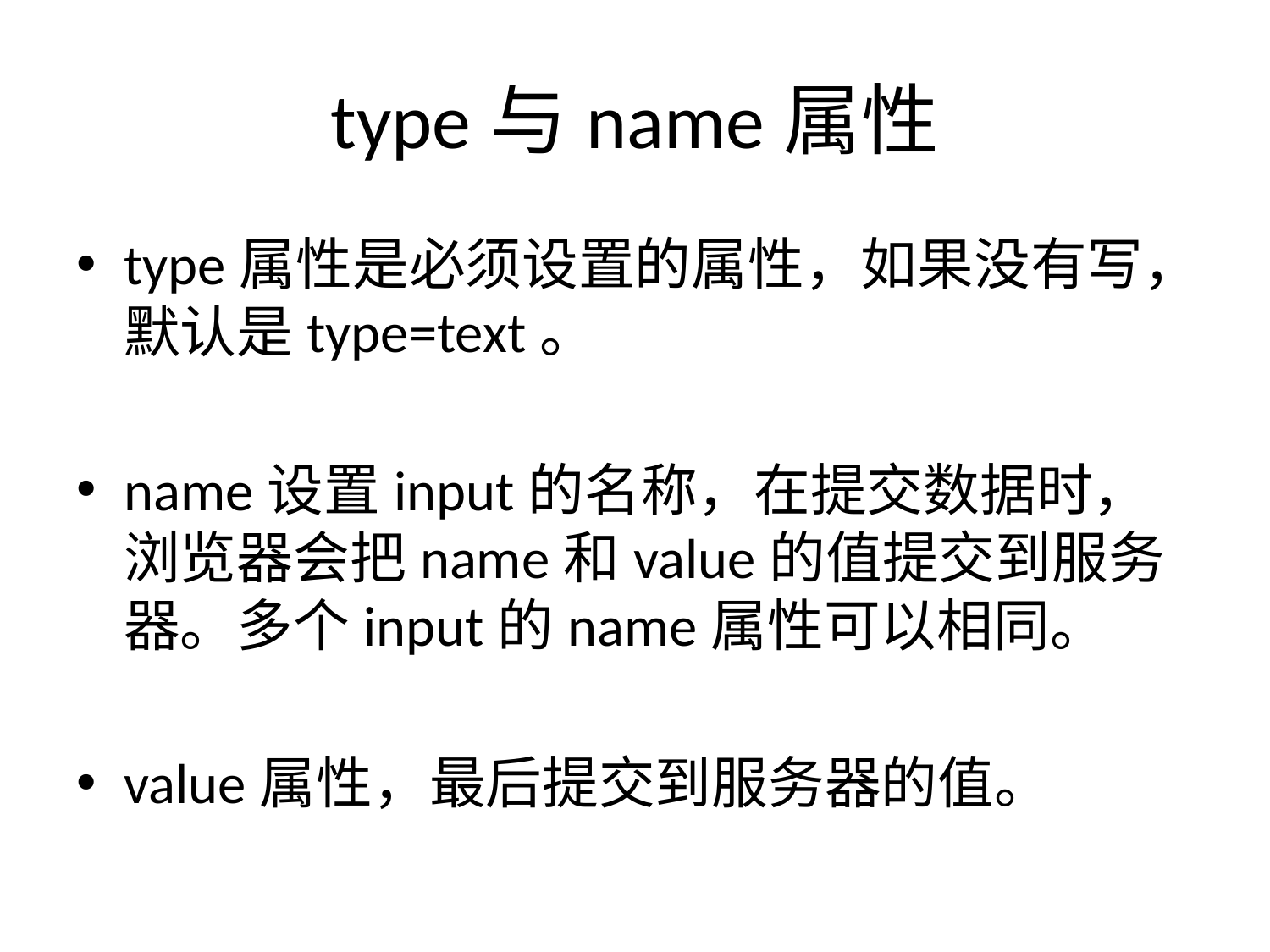

# type与name属性
type属性是必须设置的属性，如果没有写，默认是type=text。

name设置input的名称，在提交数据时，浏览器会把name和value的值提交到服务器。多个input的name属性可以相同。

value属性，最后提交到服务器的值。